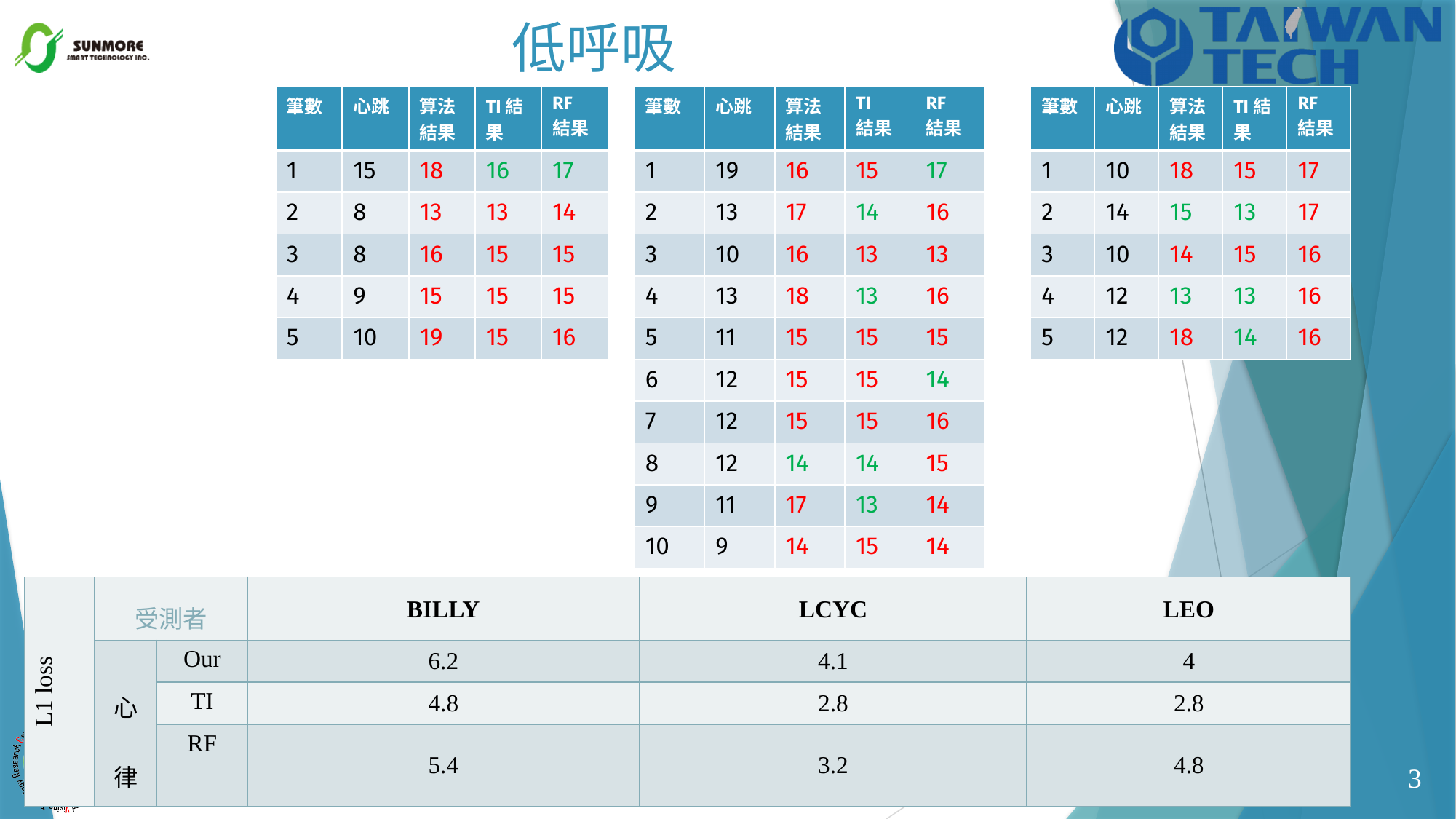

# 低呼吸
| 筆數 | 心跳 | 算法結果 | TI結果 | RF 結果 |
| --- | --- | --- | --- | --- |
| 1 | 15 | 18 | 16 | 17 |
| 2 | 8 | 13 | 13 | 14 |
| 3 | 8 | 16 | 15 | 15 |
| 4 | 9 | 15 | 15 | 15 |
| 5 | 10 | 19 | 15 | 16 |
| 筆數 | 心跳 | 算法結果 | TI 結果 | RF 結果 |
| --- | --- | --- | --- | --- |
| 1 | 19 | 16 | 15 | 17 |
| 2 | 13 | 17 | 14 | 16 |
| 3 | 10 | 16 | 13 | 13 |
| 4 | 13 | 18 | 13 | 16 |
| 5 | 11 | 15 | 15 | 15 |
| 6 | 12 | 15 | 15 | 14 |
| 7 | 12 | 15 | 15 | 16 |
| 8 | 12 | 14 | 14 | 15 |
| 9 | 11 | 17 | 13 | 14 |
| 10 | 9 | 14 | 15 | 14 |
| 筆數 | 心跳 | 算法結果 | TI結果 | RF 結果 |
| --- | --- | --- | --- | --- |
| 1 | 10 | 18 | 15 | 17 |
| 2 | 14 | 15 | 13 | 17 |
| 3 | 10 | 14 | 15 | 16 |
| 4 | 12 | 13 | 13 | 16 |
| 5 | 12 | 18 | 14 | 16 |
| L1 loss | 受測者 |  | BILLY | LCYC | LEO |
| --- | --- | --- | --- | --- | --- |
|  | 心律 | Our | 6.2 | 4.1 | 4 |
|  |  | TI | 4.8 | 2.8 | 2.8 |
|  |  | RF | 5.4 | 3.2 | 4.8 |
3